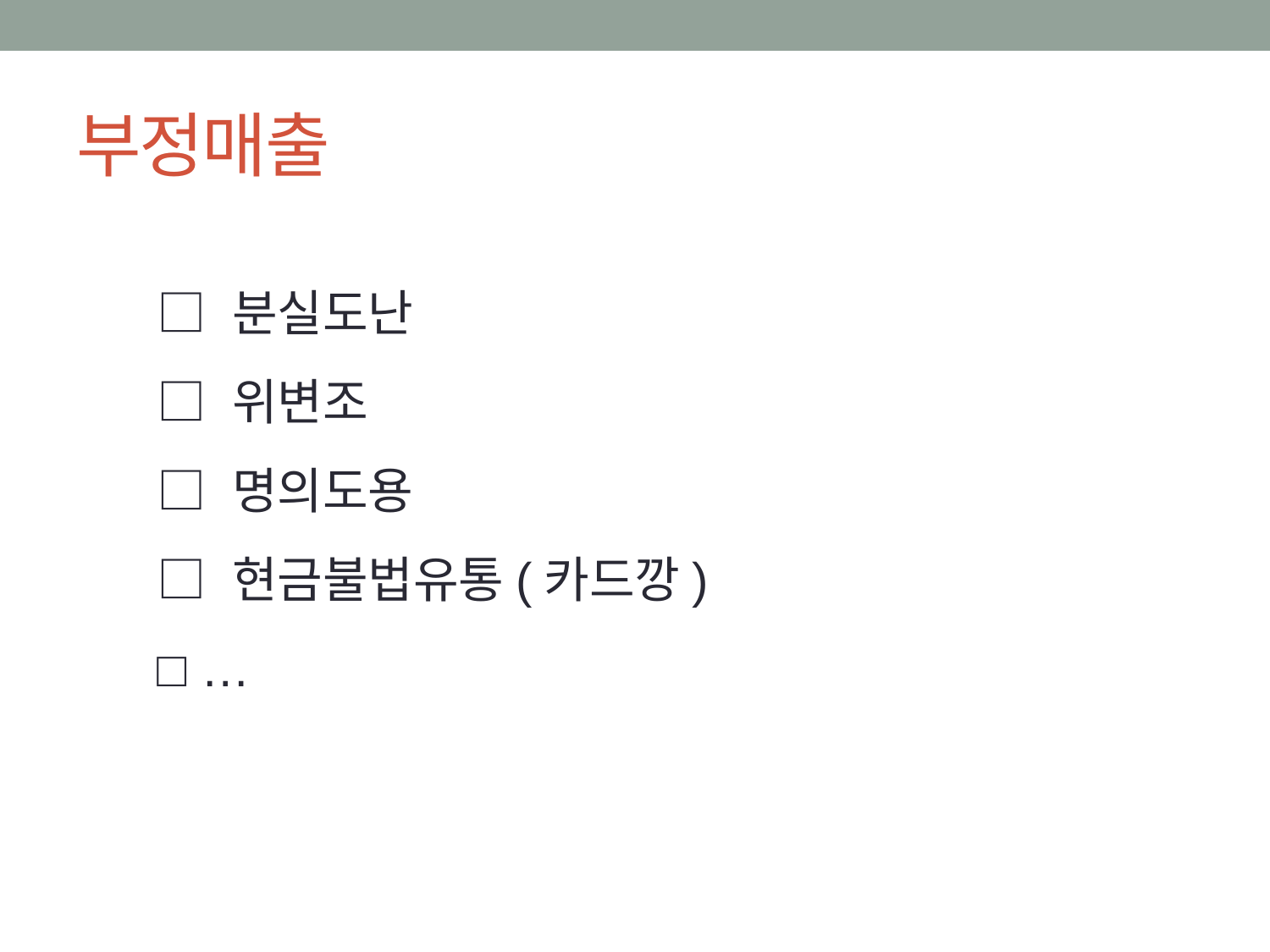

# 부정매출
□ 분실도난
□ 위변조
□ 명의도용
□ 현금불법유통(카드깡)
□ …